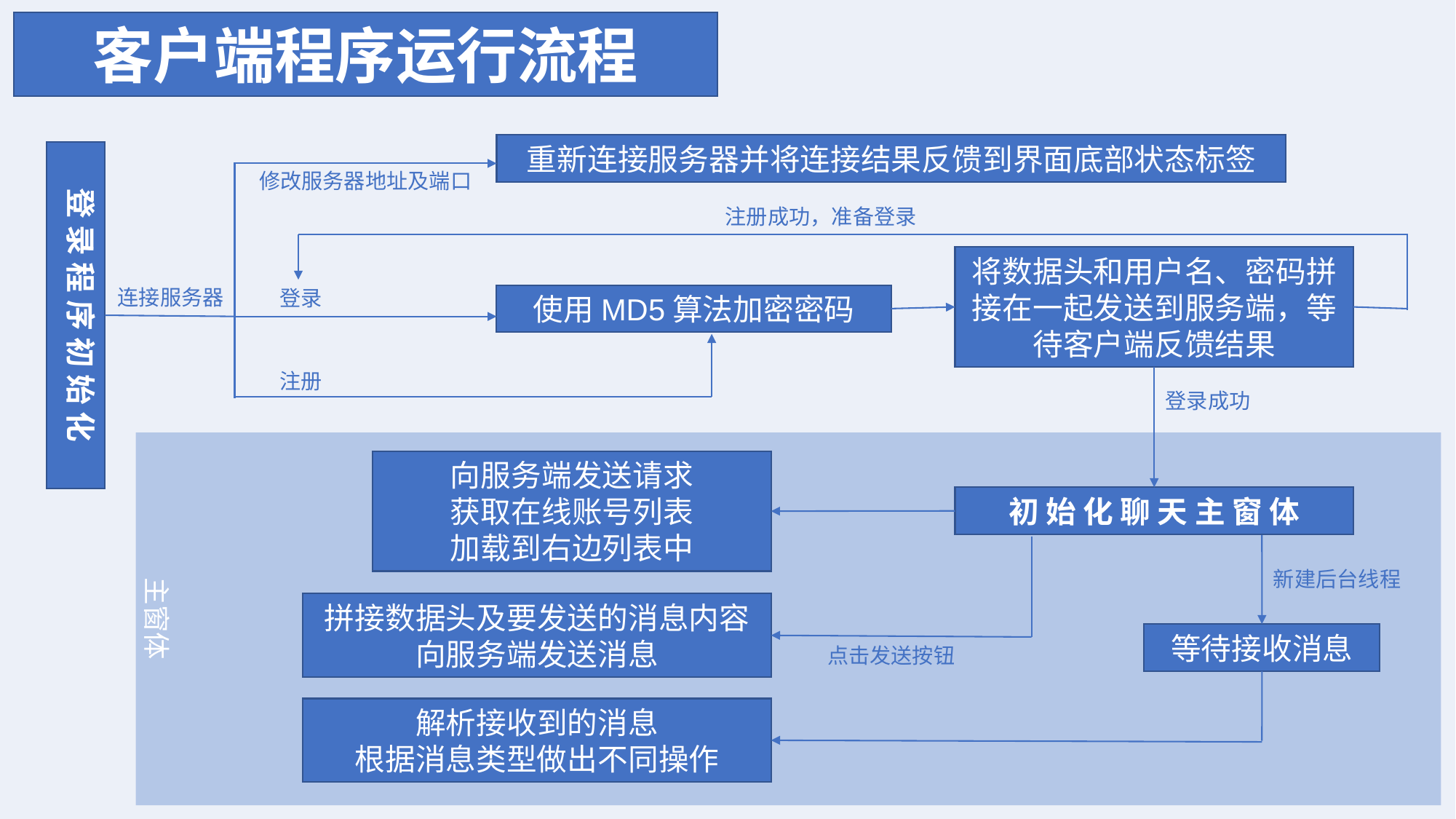

客户端程序运行流程
重新连接服务器并将连接结果反馈到界面底部状态标签
登 录 程 序 初 始 化
修改服务器地址及端口
注册成功，准备登录
将数据头和用户名、密码拼接在一起发送到服务端，等待客户端反馈结果
连接服务器
登录
使用MD5算法加密密码
注册
登录成功
主窗体
向服务端发送请求
获取在线账号列表
加载到右边列表中
初 始 化 聊 天 主 窗 体
新建后台线程
拼接数据头及要发送的消息内容
向服务端发送消息
等待接收消息
点击发送按钮
解析接收到的消息
根据消息类型做出不同操作